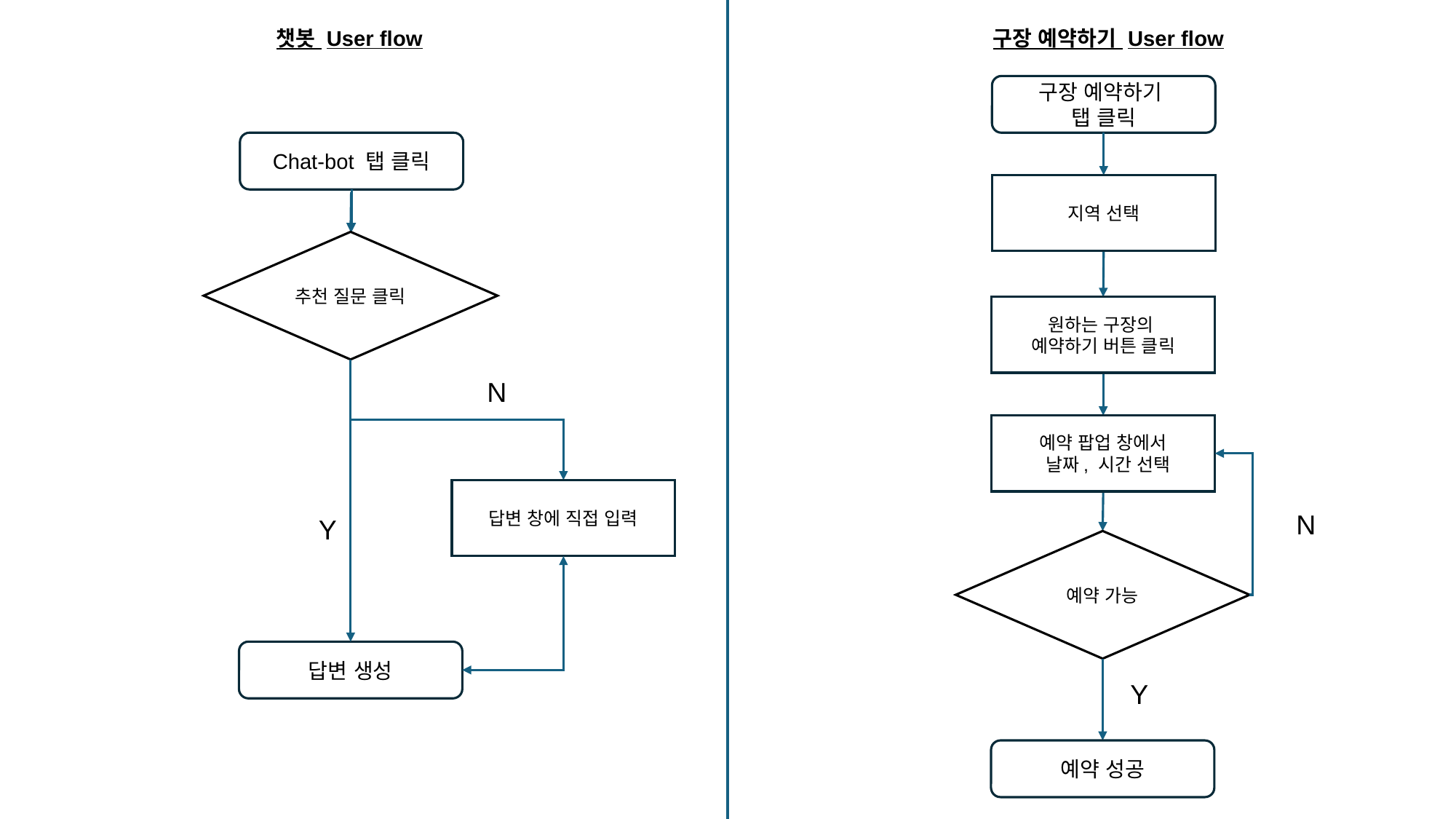

챗봇 User flow
구장 예약하기 User flow
구장 예약하기
탭 클릭

Chat-bot 탭 클릭
지역 선택
추천 질문 클릭
원하는 구장의
예약하기 버튼 클릭
N
예약 팝업 창에서
 날짜, 시간 선택
답변 창에 직접 입력
N
Y
예약 가능
답변 생성
Y
예약 성공